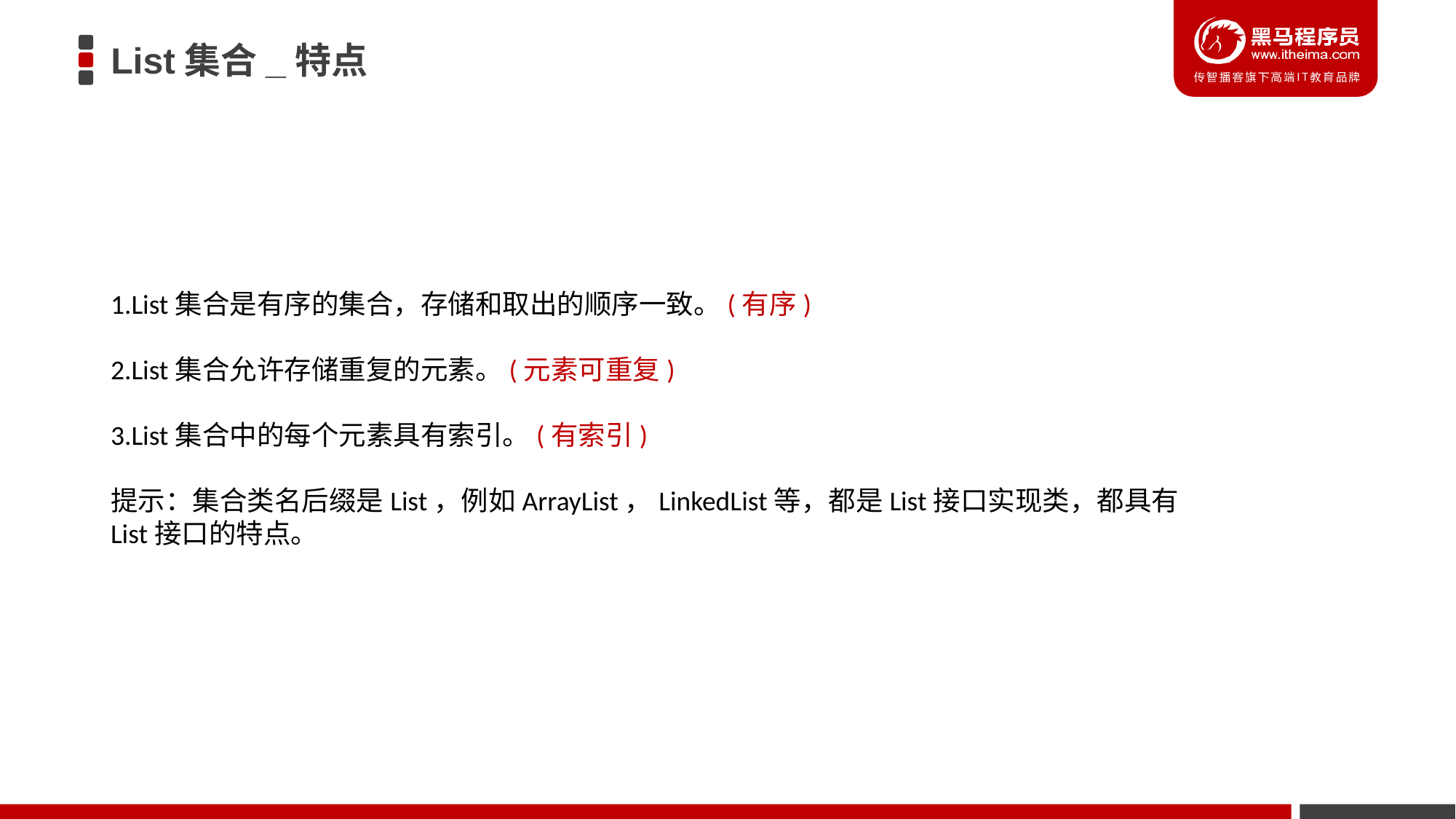

# List集合_特点

1.List集合是有序的集合，存储和取出的顺序一致。(有序)

2.List集合允许存储重复的元素。(元素可重复)

3.List集合中的每个元素具有索引。(有索引)

提示：集合类名后缀是List，例如ArrayList，LinkedList等，都是List接口实现类，都具有List接口的特点。